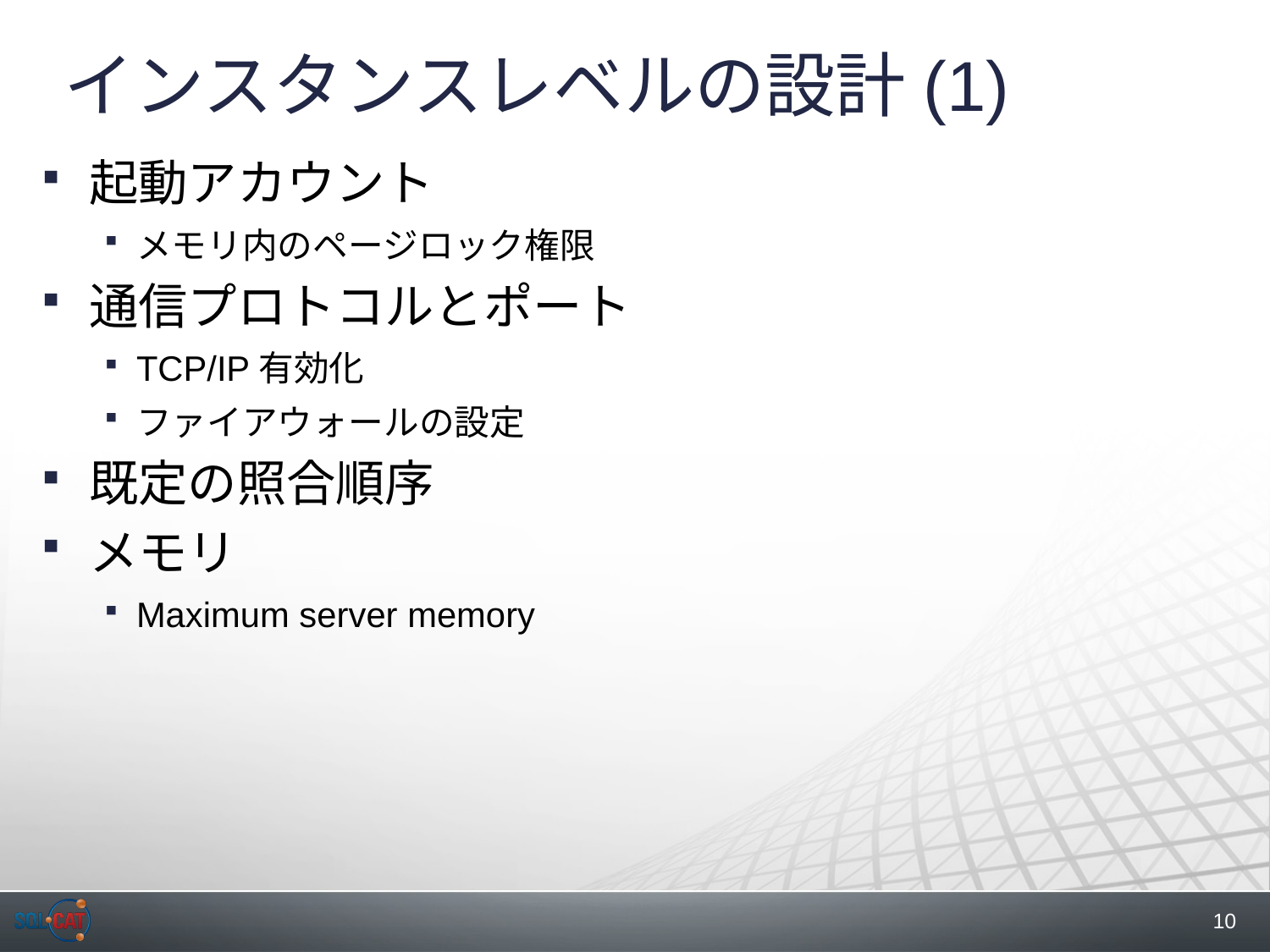

# インスタンスレベルの設計(1)
起動アカウント
メモリ内のページロック権限
通信プロトコルとポート
TCP/IP有効化
ファイアウォールの設定
既定の照合順序
メモリ
Maximum server memory